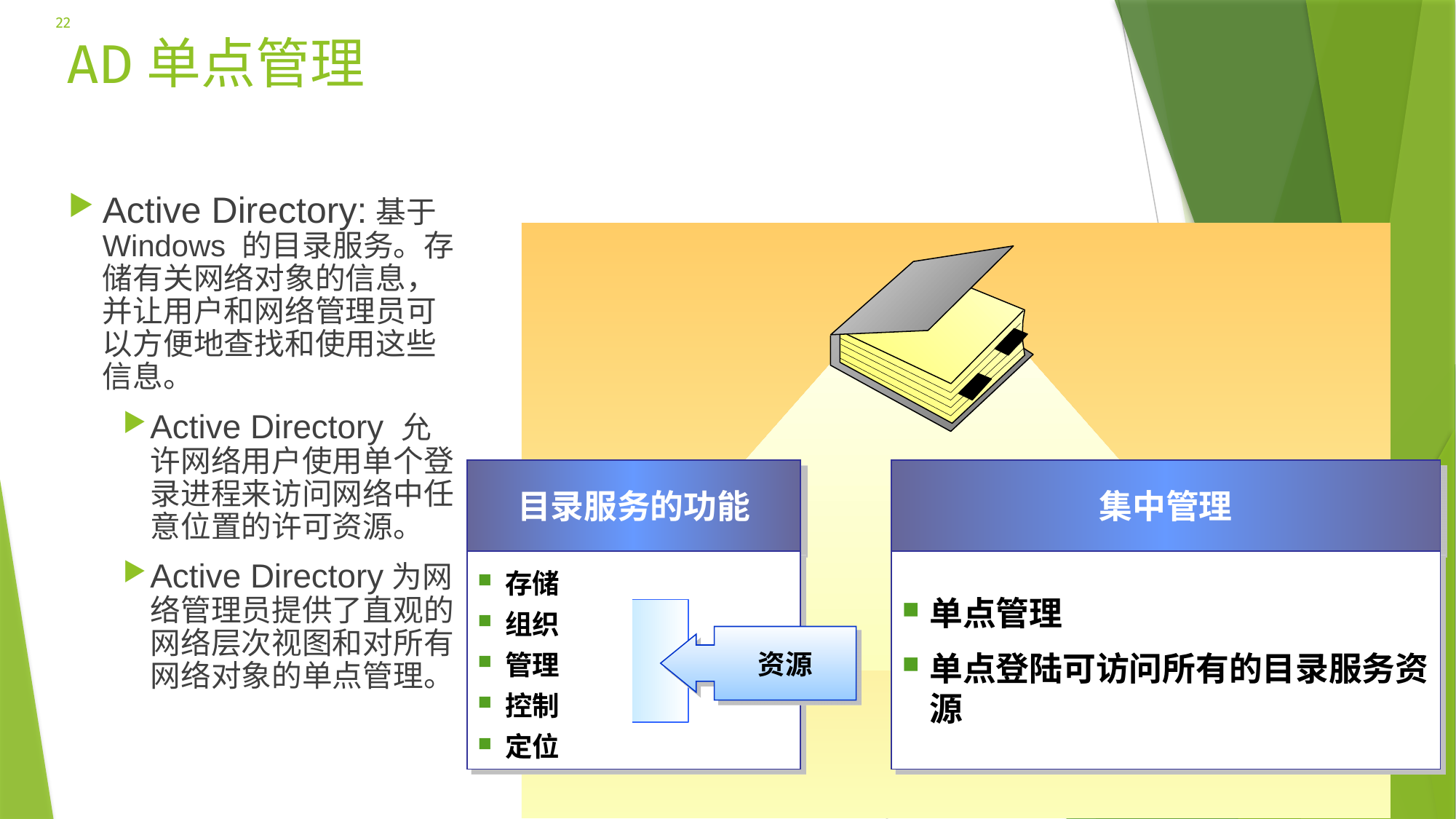

22
# AD单点管理
Active Directory:基于 Windows 的目录服务。存储有关网络对象的信息，并让用户和网络管理员可以方便地查找和使用这些信息。
Active Directory 允许网络用户使用单个登录进程来访问网络中任意位置的许可资源。
Active Directory为网络管理员提供了直观的网络层次视图和对所有网络对象的单点管理。

目录服务的功能
集中管理
存储
组织
管理
控制
定位
单点管理
单点登陆可访问所有的目录服务资源

资源